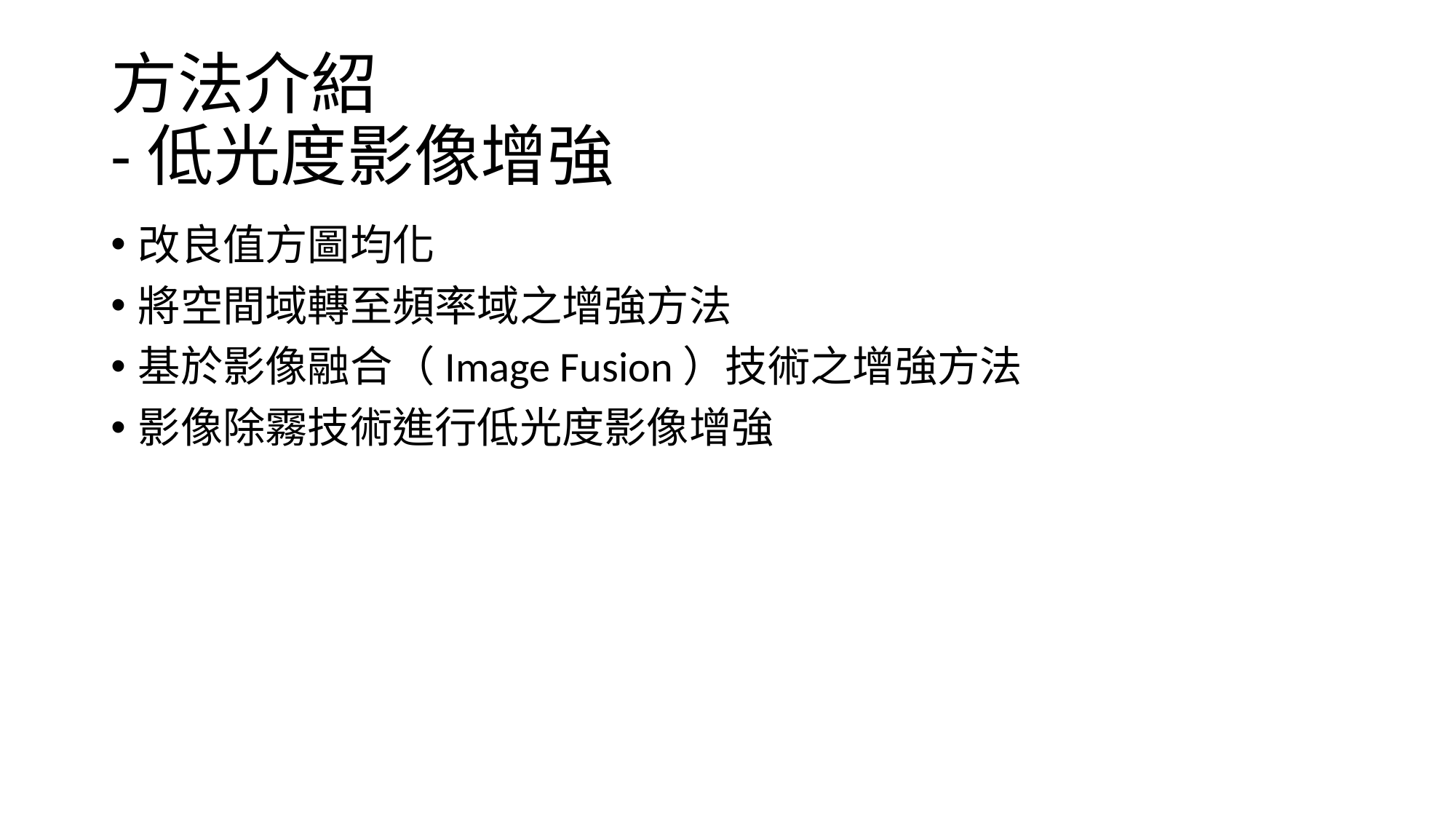

# 方法介紹 -低光度影像增強
改良值方圖均化
將空間域轉至頻率域之增強方法
基於影像融合（Image Fusion）技術之增強方法
影像除霧技術進行低光度影像增強